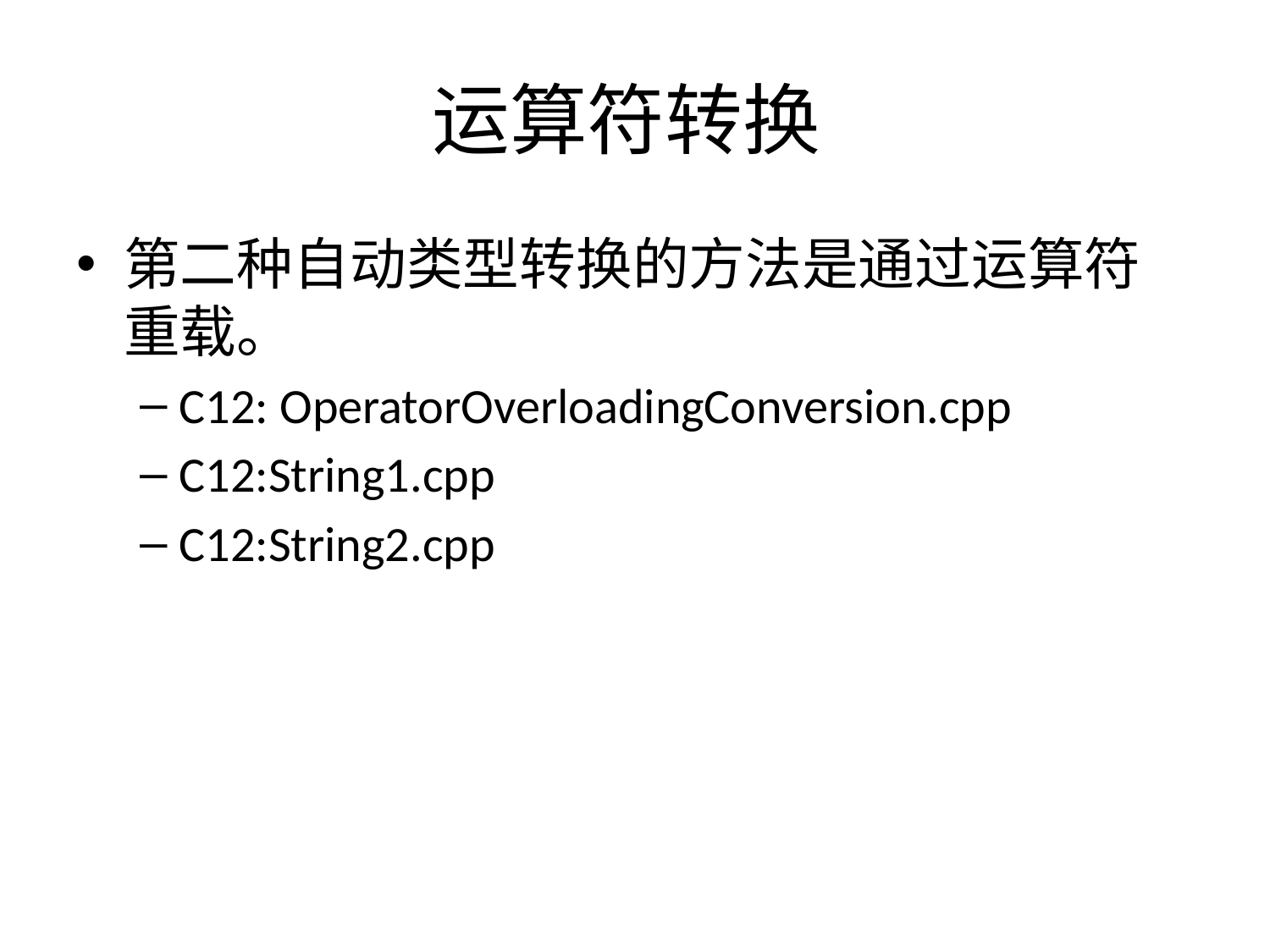

# 运算符转换
第二种自动类型转换的方法是通过运算符重载。
C12: OperatorOverloadingConversion.cpp
C12:String1.cpp
C12:String2.cpp